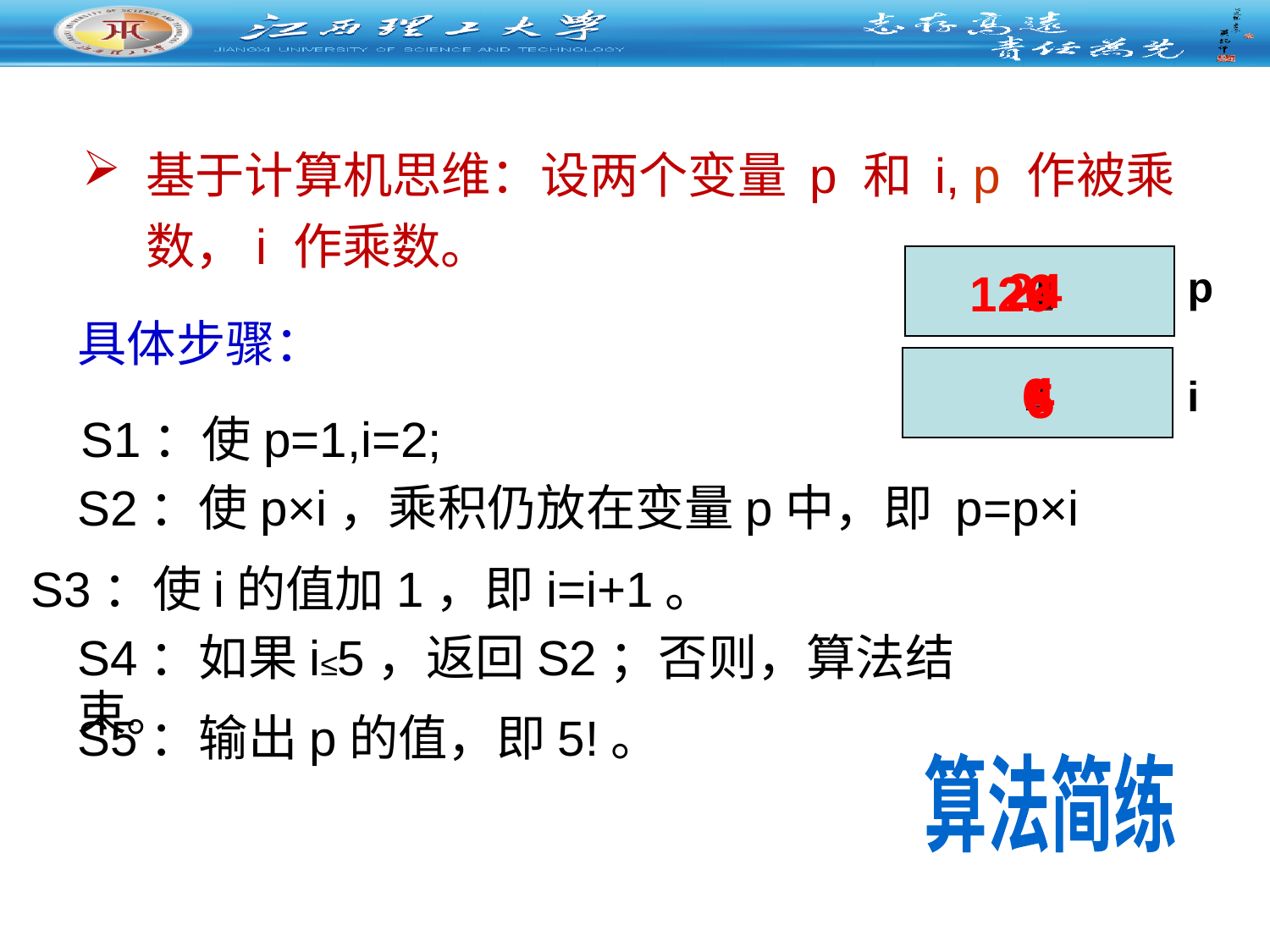

基于计算机思维：设两个变量 p 和 i, p 作被乘数，i 作乘数。

24
1
6
p
2
120
具体步骤：

4
6
2
3
5
i
 S1：使p=1,i=2;
S2：使p×i，乘积仍放在变量p中，即 p=p×i
 S3：使i的值加1，即i=i+1。
S4：如果i≤5，返回S2；否则，算法结束。
S5：输出p的值，即5!。
算法简练